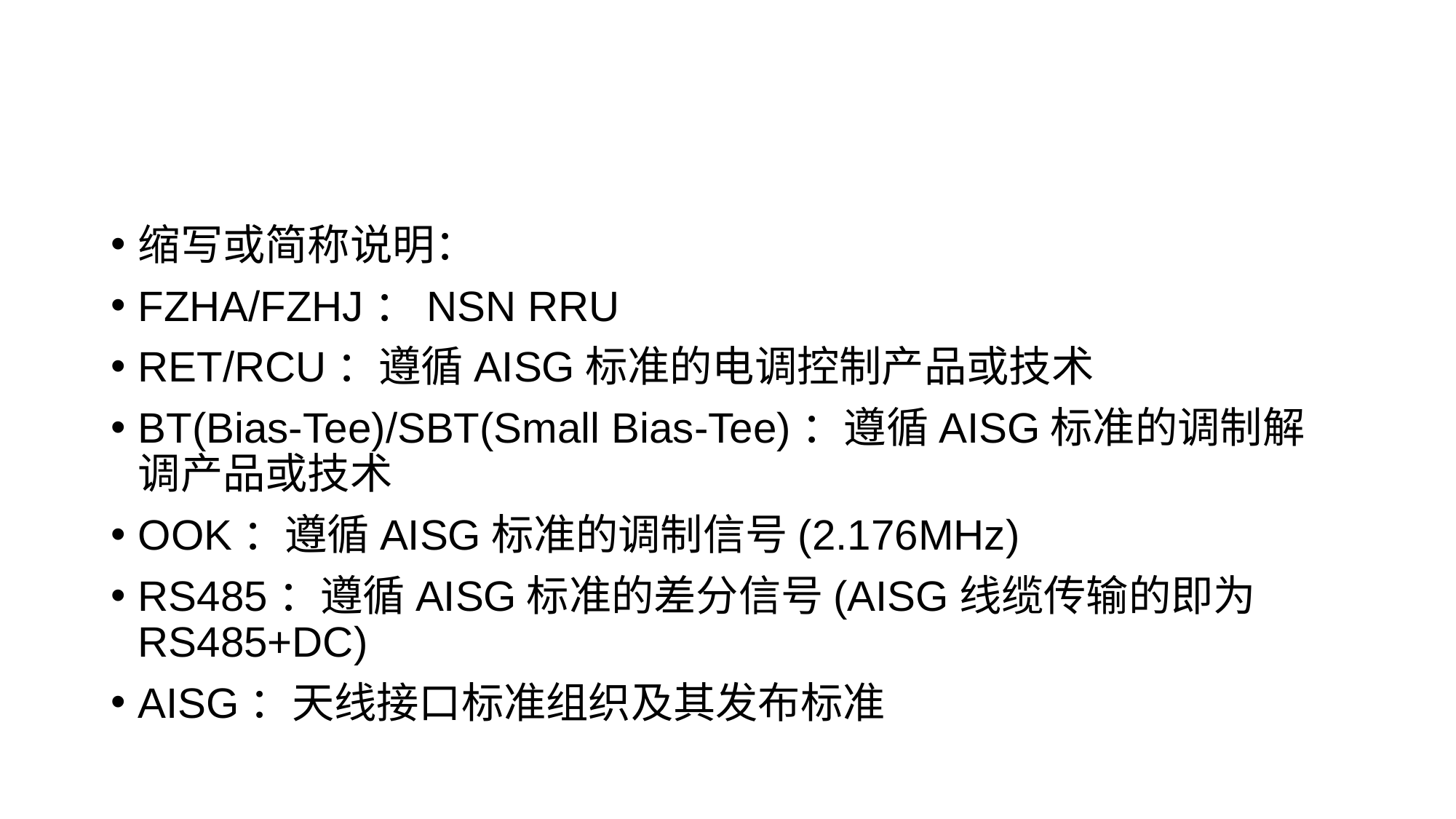

#
缩写或简称说明：
FZHA/FZHJ：NSN RRU
RET/RCU：遵循AISG标准的电调控制产品或技术
BT(Bias-Tee)/SBT(Small Bias-Tee)：遵循AISG标准的调制解调产品或技术
OOK：遵循AISG标准的调制信号(2.176MHz)
RS485：遵循AISG标准的差分信号(AISG线缆传输的即为RS485+DC)
AISG：天线接口标准组织及其发布标准